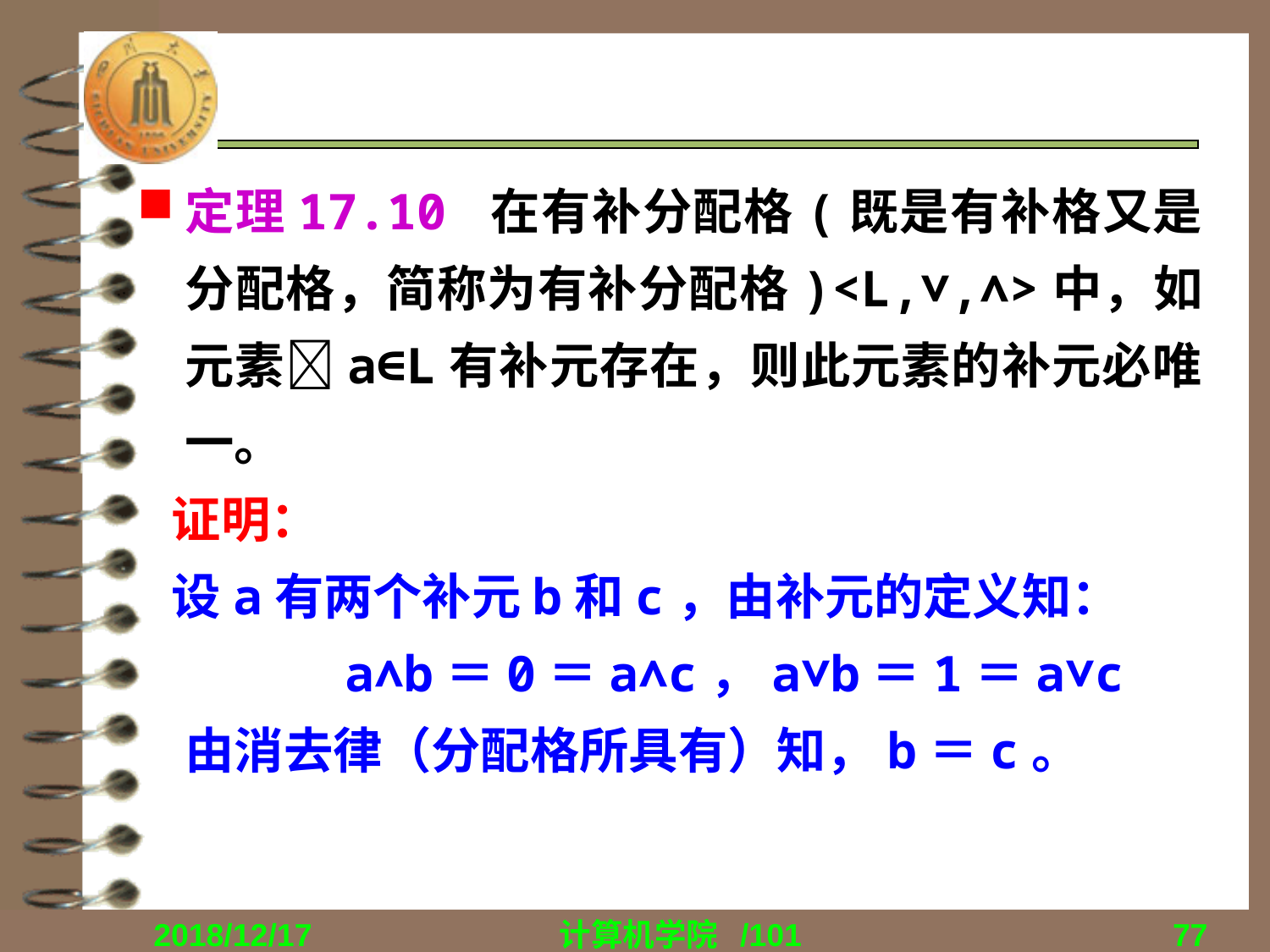

#
定理17.10 在有补分配格(既是有补格又是分配格，简称为有补分配格)<L,∨,∧>中，如元素∀a∈L有补元存在，则此元素的补元必唯一。
  证明：
  设a有两个补元b和c，由补元的定义知：
       a∧b＝0＝a∧c，a∨b＝1＝a∨c
	由消去律（分配格所具有）知，b＝c。
2018/12/17
计算机学院  /101
77